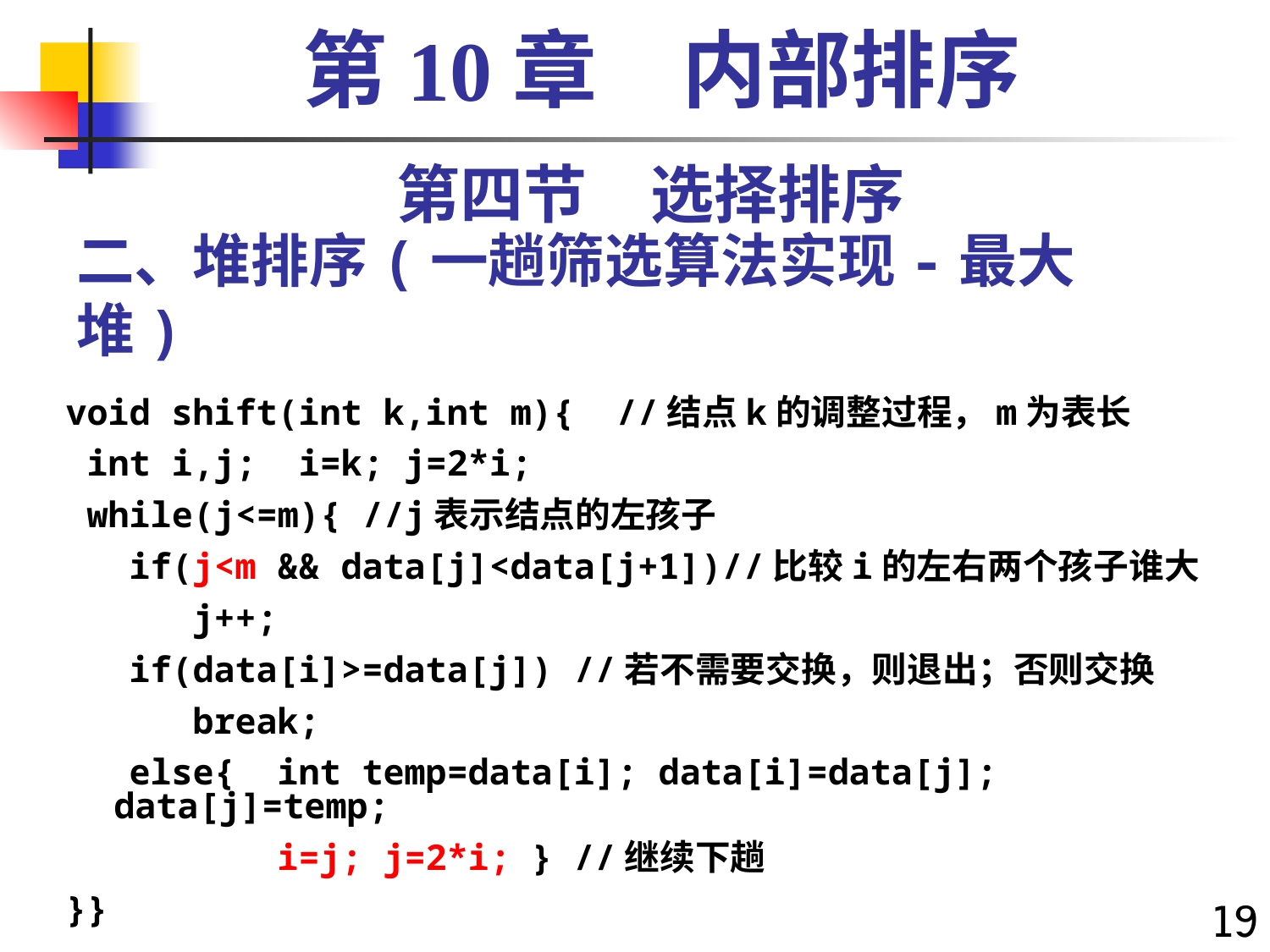

第10章　内部排序
第四节　选择排序
# 二、堆排序(一趟筛选算法实现-最大堆)
void shift(int k,int m){  //结点k的调整过程，m为表长
 int i,j;  i=k; j=2*i;
 while(j<=m){ //j表示结点的左孩子
   if(j<m && data[j]<data[j+1])//比较i的左右两个孩子谁大
      j++;
   if(data[i]>=data[j]) //若不需要交换，则退出；否则交换
      break;
   else{  int temp=data[i]; data[i]=data[j]; data[j]=temp;
          i=j; j=2*i; } //继续下趟
}}
19